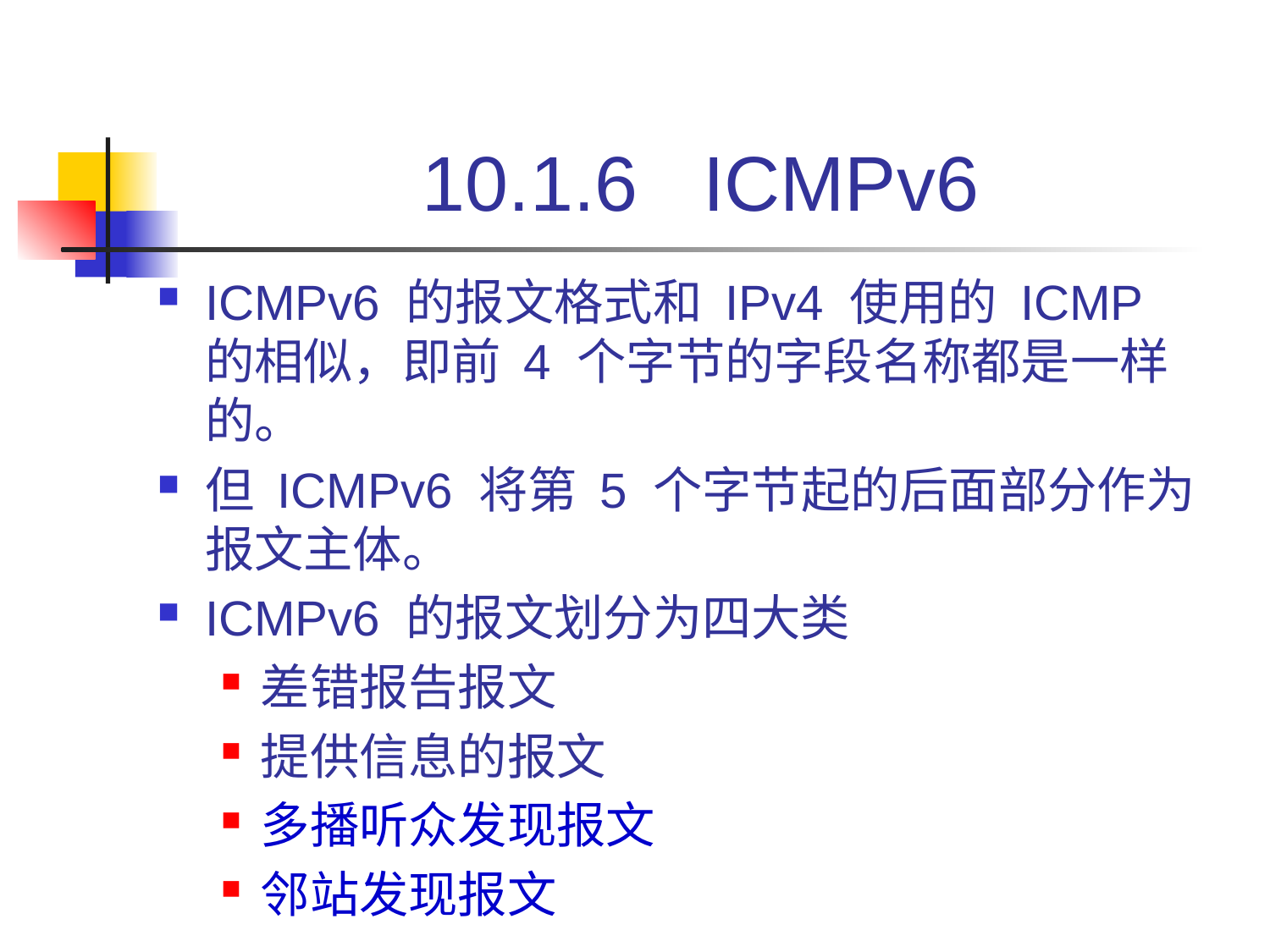

# 10.1.6   ICMPv6
ICMPv6 的报文格式和 IPv4 使用的 ICMP 的相似，即前 4 个字节的字段名称都是一样的。
但 ICMPv6 将第 5 个字节起的后面部分作为报文主体。
ICMPv6 的报文划分为四大类
差错报告报文
提供信息的报文
多播听众发现报文
邻站发现报文